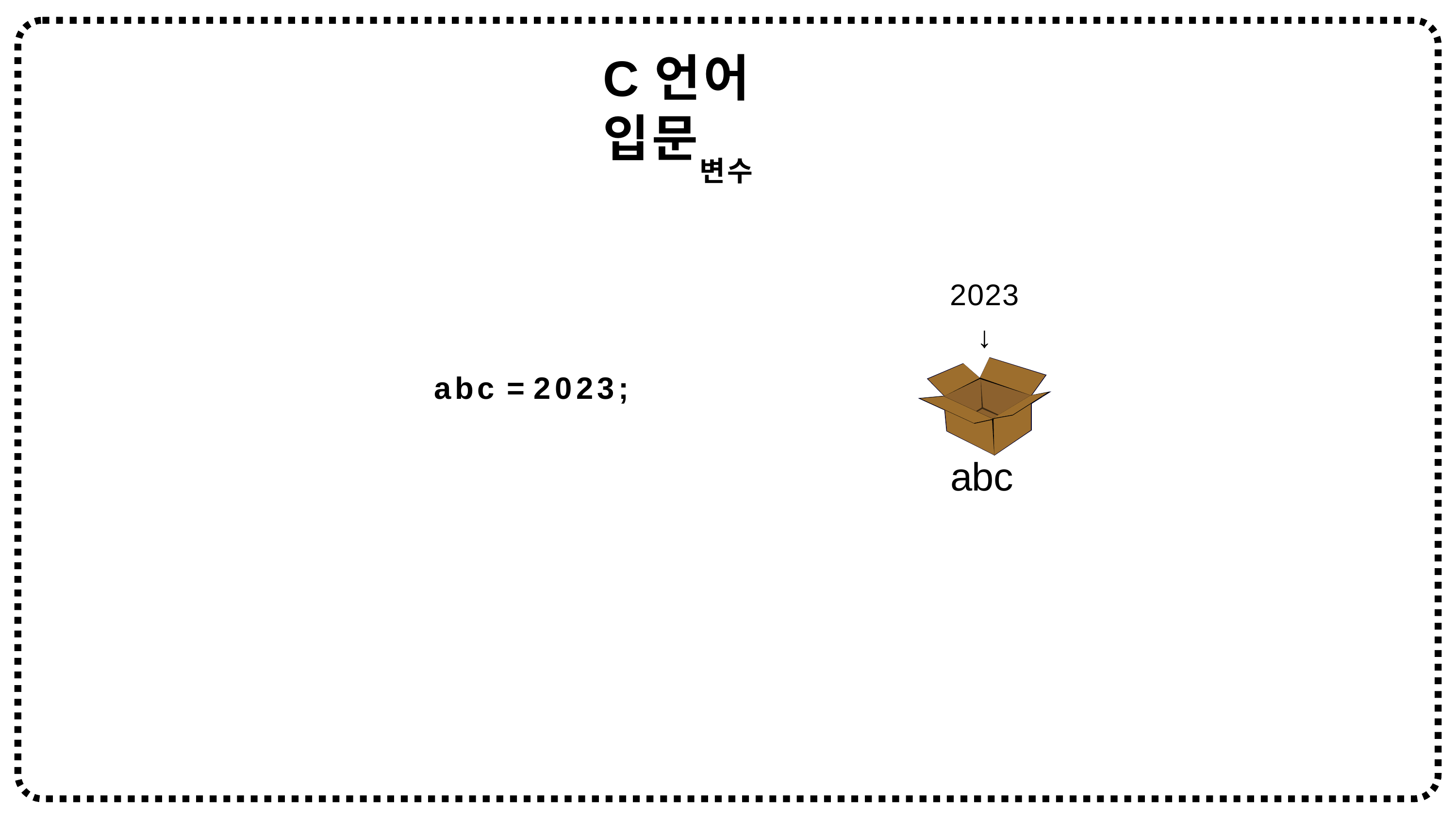

# C언어 입문
변수
2023
↓

abc = 2023;
abc